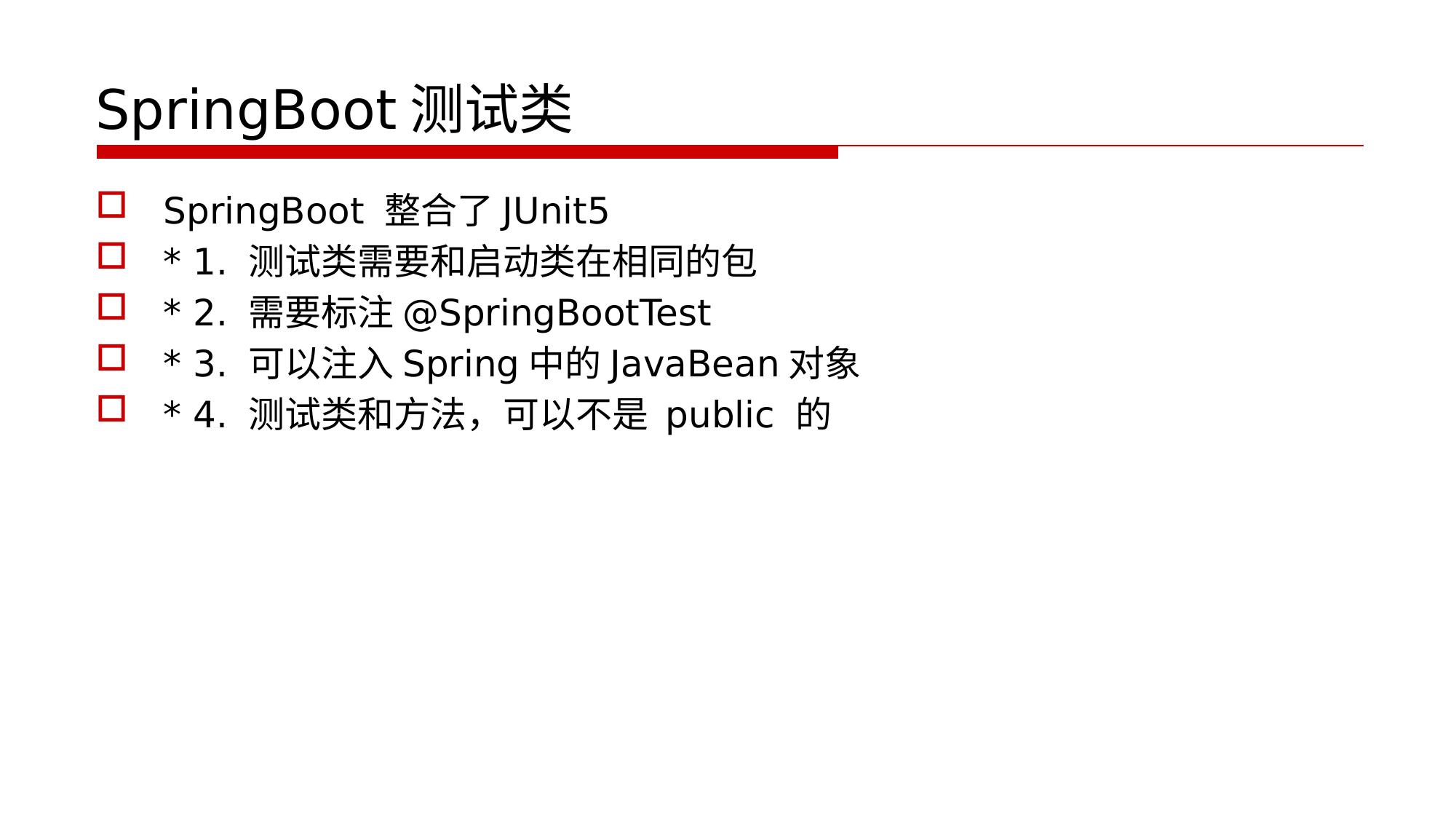

# SpringBoot测试类
 SpringBoot 整合了JUnit5
 * 1. 测试类需要和启动类在相同的包
 * 2. 需要标注@SpringBootTest
 * 3. 可以注入Spring中的JavaBean对象
 * 4. 测试类和方法，可以不是 public 的